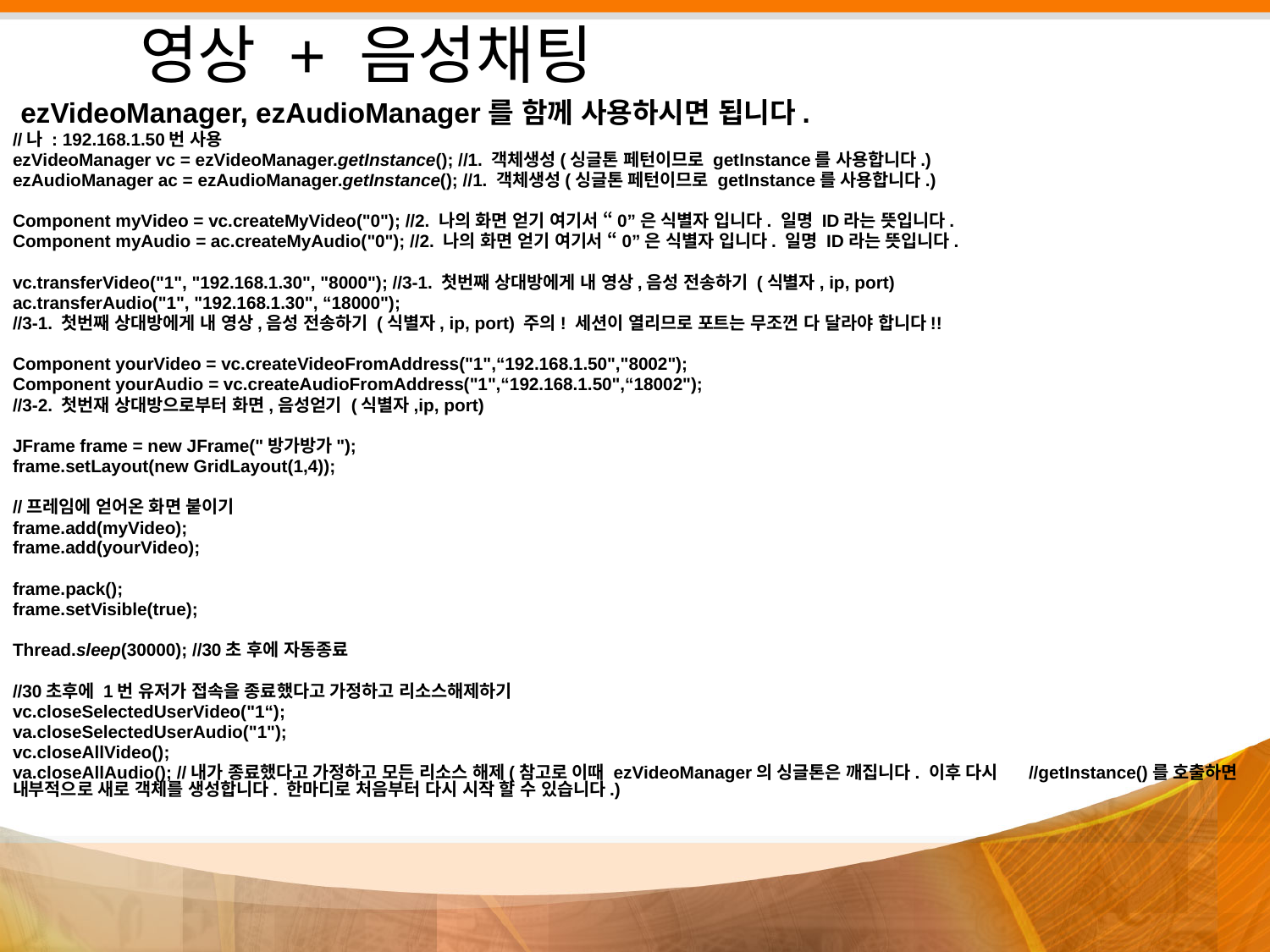

# 영상 + 음성채팅
 ezVideoManager, ezAudioManager를 함께 사용하시면 됩니다.
//나 : 192.168.1.50번 사용
ezVideoManager vc = ezVideoManager.getInstance(); //1. 객체생성(싱글톤 페턴이므로 getInstance를 사용합니다.)
ezAudioManager ac = ezAudioManager.getInstance(); //1. 객체생성(싱글톤 페턴이므로 getInstance를 사용합니다.)

Component myVideo = vc.createMyVideo("0"); //2. 나의 화면 얻기 여기서 “0”은 식별자 입니다. 일명 ID라는 뜻입니다.
Component myAudio = ac.createMyAudio("0"); //2. 나의 화면 얻기 여기서 “0”은 식별자 입니다. 일명 ID라는 뜻입니다.

vc.transferVideo("1", "192.168.1.30", "8000"); //3-1. 첫번째 상대방에게 내 영상,음성 전송하기 (식별자, ip, port)
ac.transferAudio("1", "192.168.1.30", “18000");
//3-1. 첫번째 상대방에게 내 영상,음성 전송하기 (식별자, ip, port) 주의! 세션이 열리므로 포트는 무조껀 다 달라야 합니다!!

Component yourVideo = vc.createVideoFromAddress("1",“192.168.1.50","8002");
Component yourAudio = vc.createAudioFromAddress("1",“192.168.1.50",“18002");
//3-2. 첫번재 상대방으로부터 화면,음성얻기 (식별자,ip, port)

JFrame frame = new JFrame("방가방가");
frame.setLayout(new GridLayout(1,4));

//프레임에 얻어온 화면 붙이기
frame.add(myVideo);
frame.add(yourVideo);

frame.pack();
frame.setVisible(true);

Thread.sleep(30000); //30초 후에 자동종료

//30초후에 1번 유저가 접속을 종료했다고 가정하고 리소스해제하기
vc.closeSelectedUserVideo("1“);
va.closeSelectedUserAudio("1");
vc.closeAllVideo();
va.closeAllAudio(); //내가 종료했다고 가정하고 모든 리소스 해제(참고로 이때 ezVideoManager의 싱글톤은 깨집니다. 이후 다시 	//getInstance()를 호출하면 내부적으로 새로 객체를 생성합니다. 한마디로 처음부터 다시 시작 할 수 있습니다.)